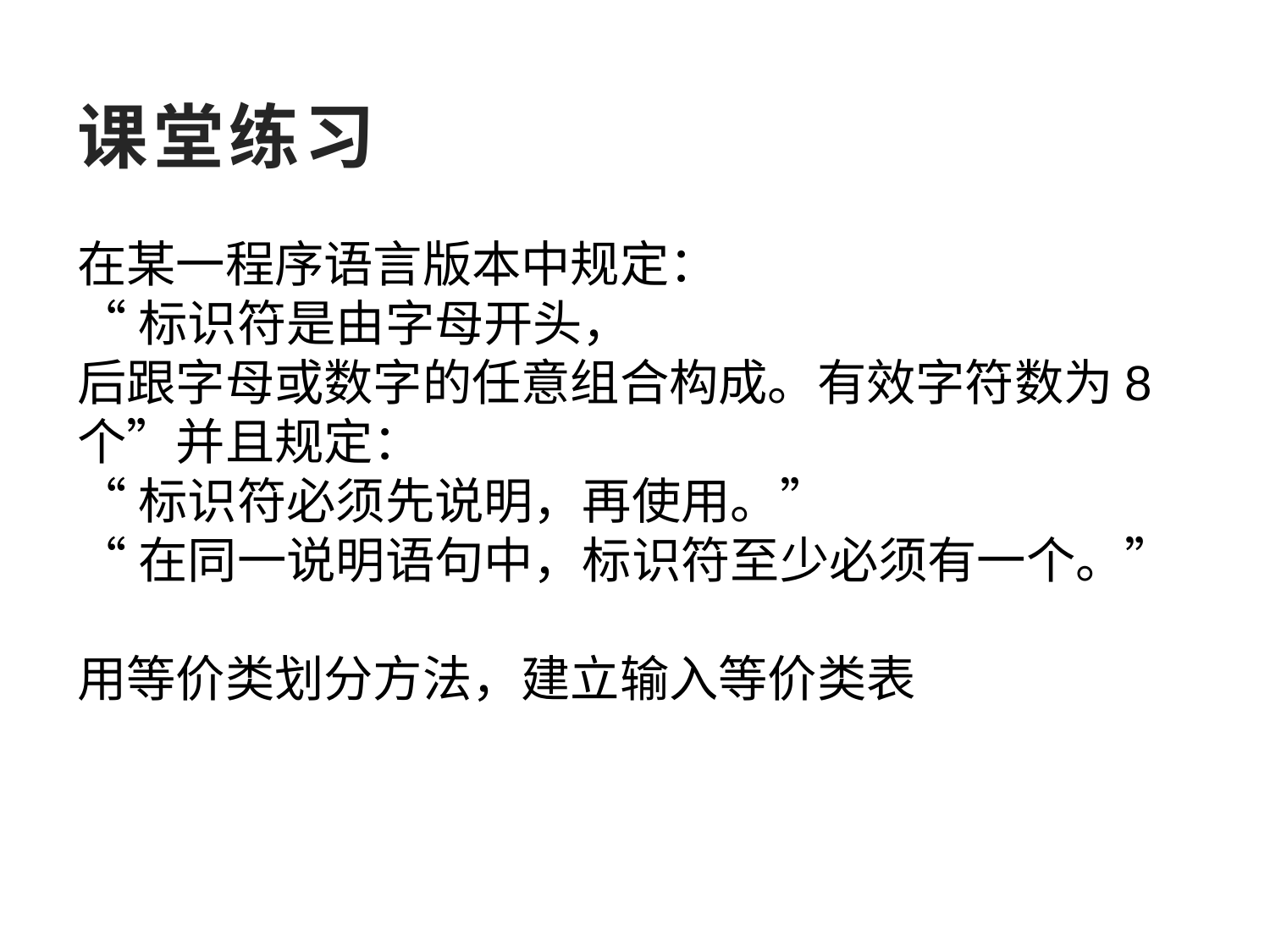

# 课堂练习
在某一程序语言版本中规定：
“标识符是由字母开头，
后跟字母或数字的任意组合构成。有效字符数为8个”并且规定：
“标识符必须先说明，再使用。”
“在同一说明语句中，标识符至少必须有一个。”

用等价类划分方法，建立输入等价类表